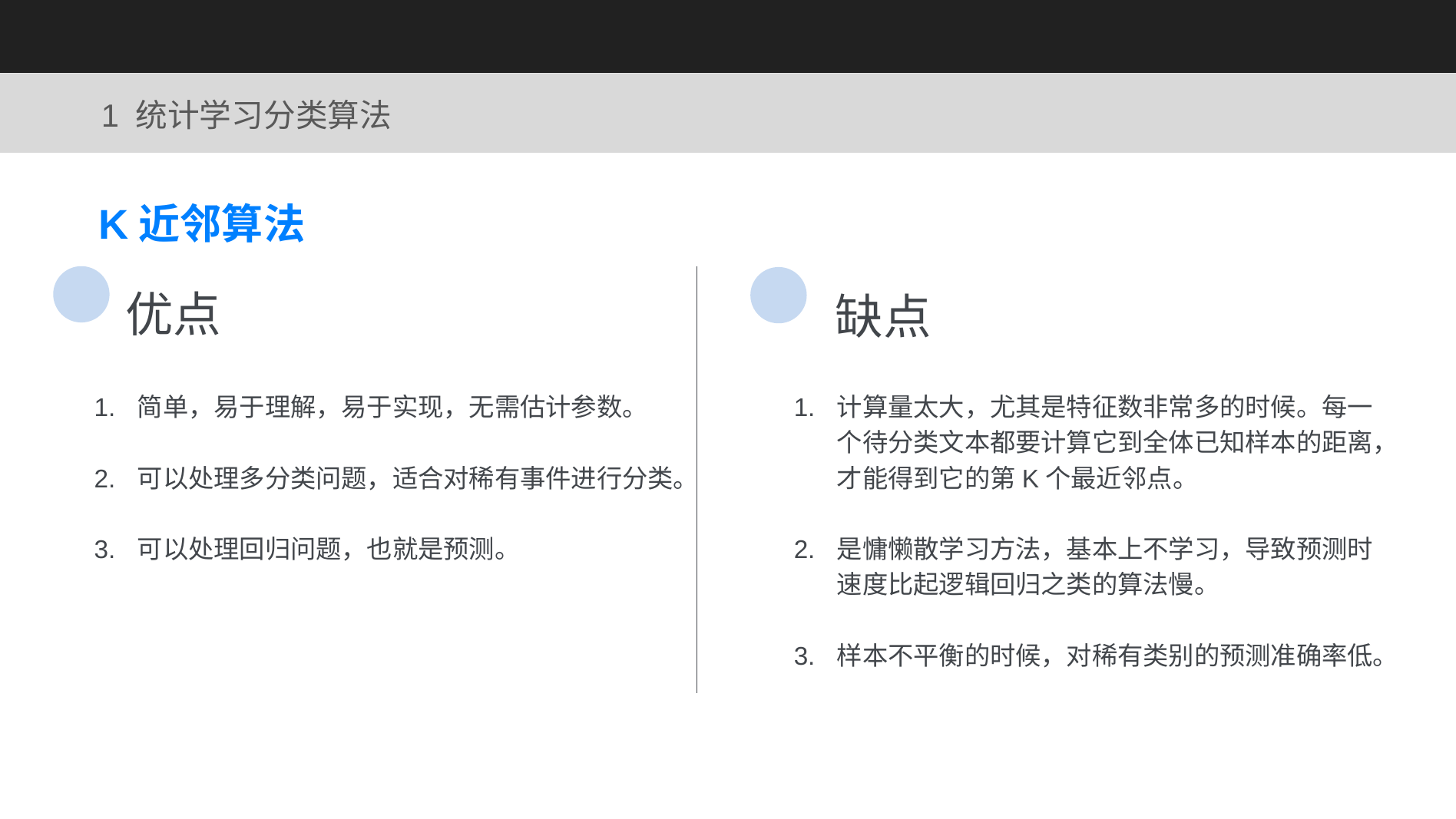

1 统计学习分类算法
K近邻算法

优点
缺点
简单，易于理解，易于实现，无需估计参数。

可以处理多分类问题，适合对稀有事件进行分类。

可以处理回归问题，也就是预测。
计算量太大，尤其是特征数非常多的时候。每一个待分类文本都要计算它到全体已知样本的距离，才能得到它的第K个最近邻点。

是慵懒散学习方法，基本上不学习，导致预测时速度比起逻辑回归之类的算法慢。

样本不平衡的时候，对稀有类别的预测准确率低。